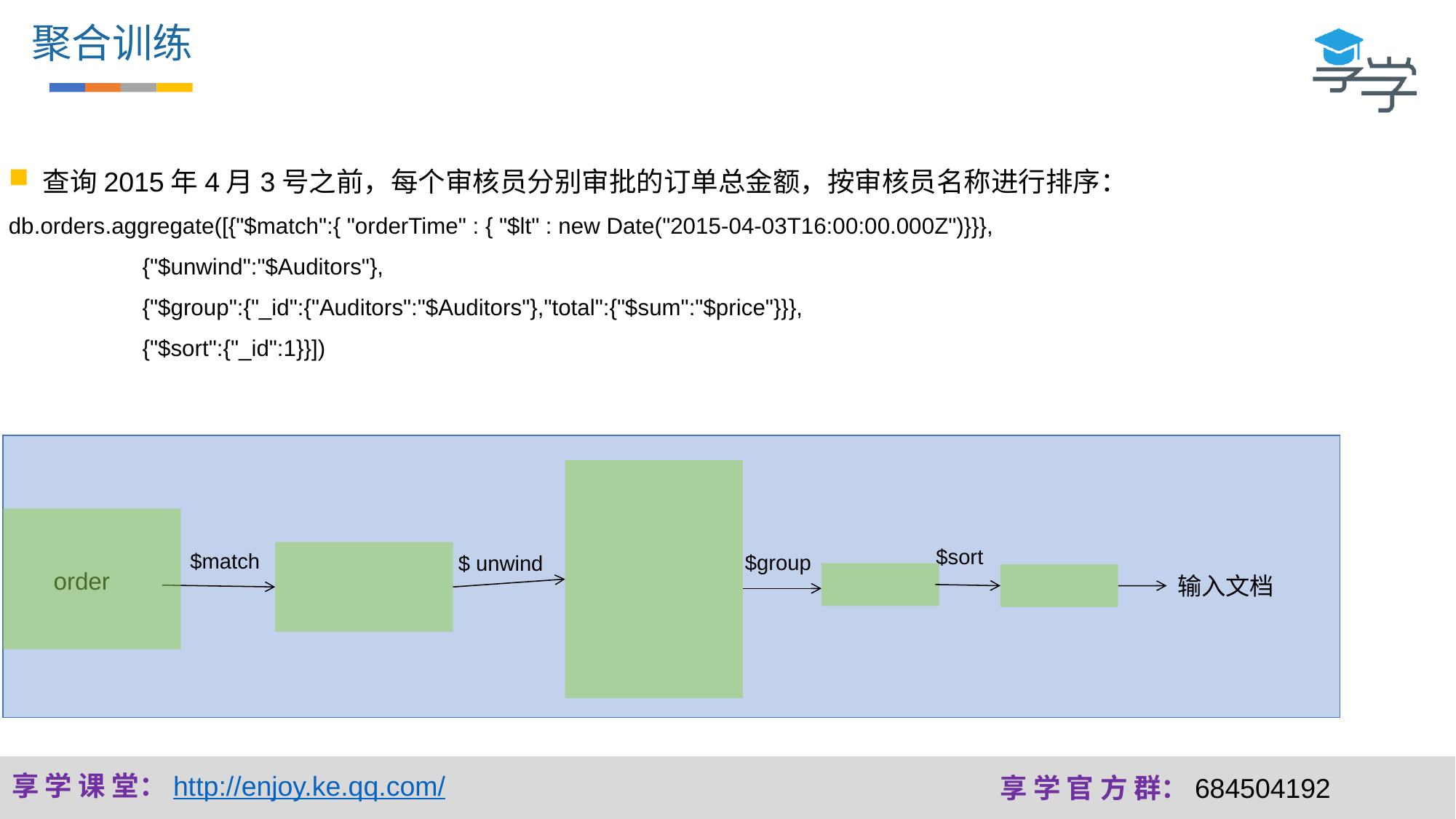

聚合训练

查询2015年4月3号之前，每个审核员分别审批的订单总金额，按审核员名称进行排序：
db.orders.aggregate([{"$match":{ "orderTime" : { "$lt" : new Date("2015-04-03T16:00:00.000Z")}}},
                     {"$unwind":"$Auditors"},
                     {"$group":{"_id":{"Auditors":"$Auditors"},"total":{"$sum":"$price"}}},
                     {"$sort":{"_id":1}}])

$sort
$match

$group
$ unwind
order

输入文档